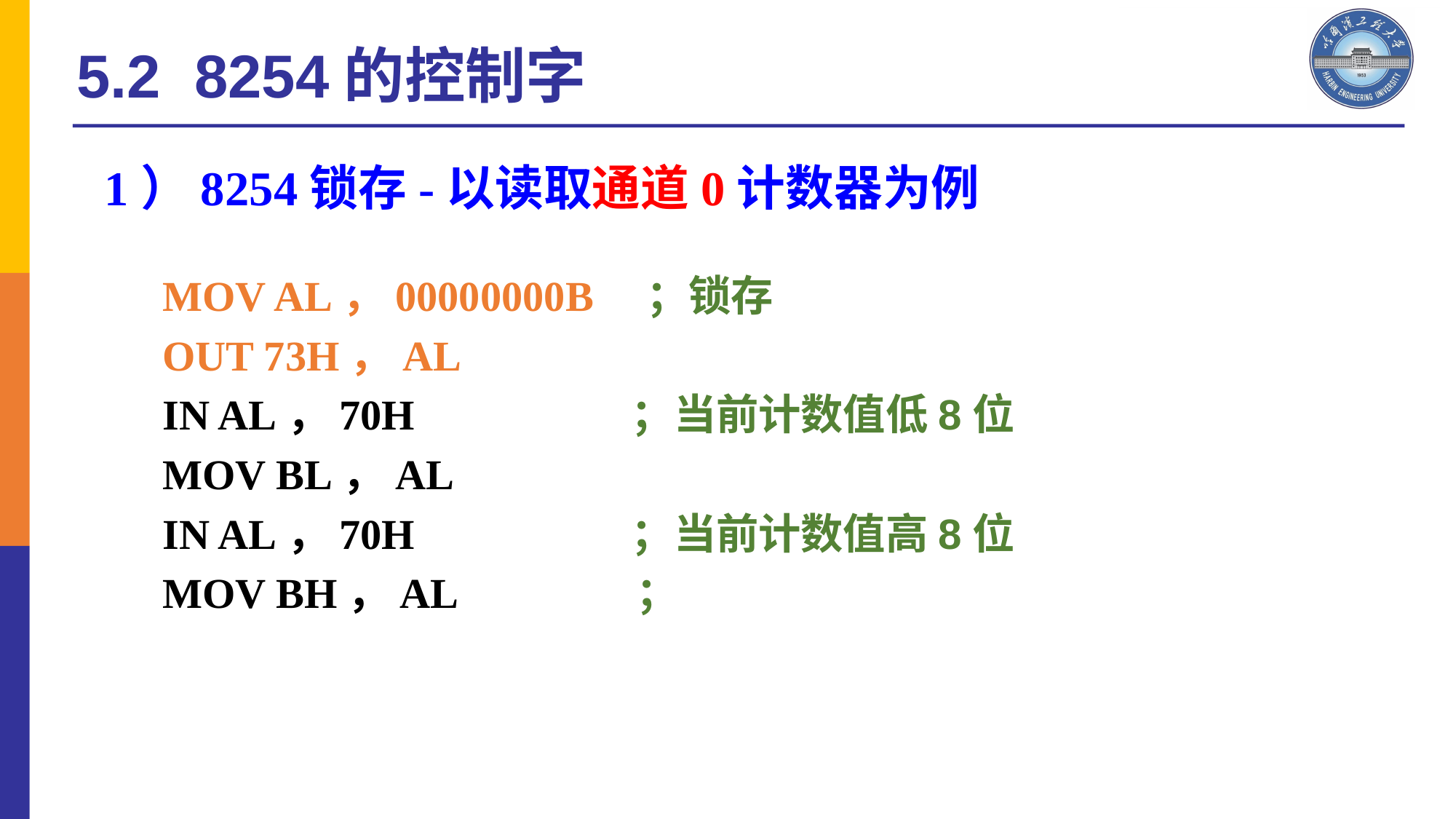

5.2  8254的控制字
1）8254锁存-以读取通道0计数器为例
MOV AL，00000000B　；锁存
OUT 73H，AL
IN AL，70H　                 ；当前计数值低8位
MOV BL，AL
IN AL，70H　                 ；当前计数值高8位
MOV BH，AL　             ；